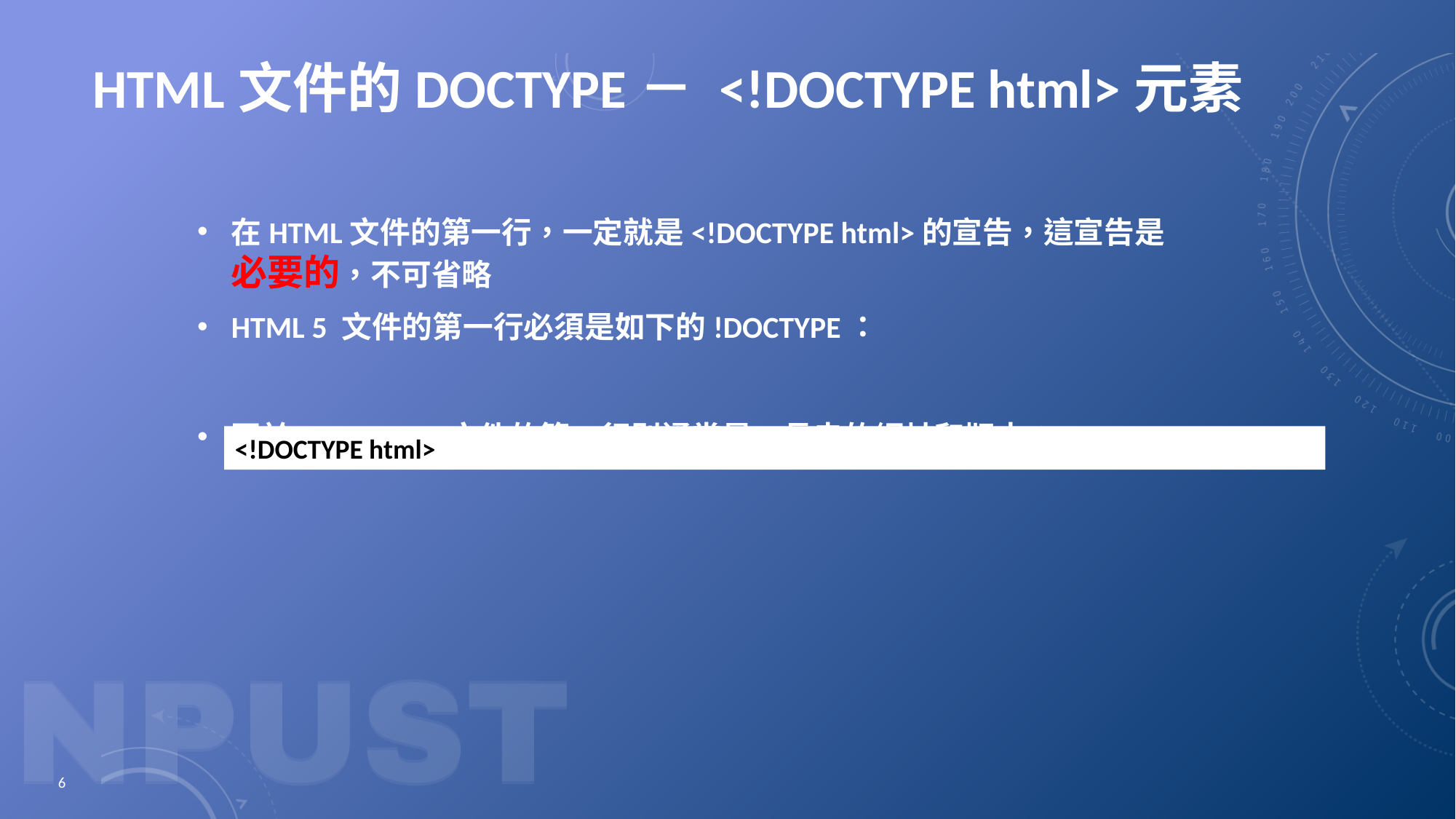

# HTML文件的DOCTYPE－ <!DOCTYPE html>元素

在HTML文件的第一行，一定就是<!DOCTYPE html>的宣告，這宣告是必要的，不可省略
HTML 5 文件的第一行必須是如下的!DOCTYPE：

至於HTML 4.01 文件的第一行則通常是一長串的網址和版本：

<!DOCTYPE html>
6